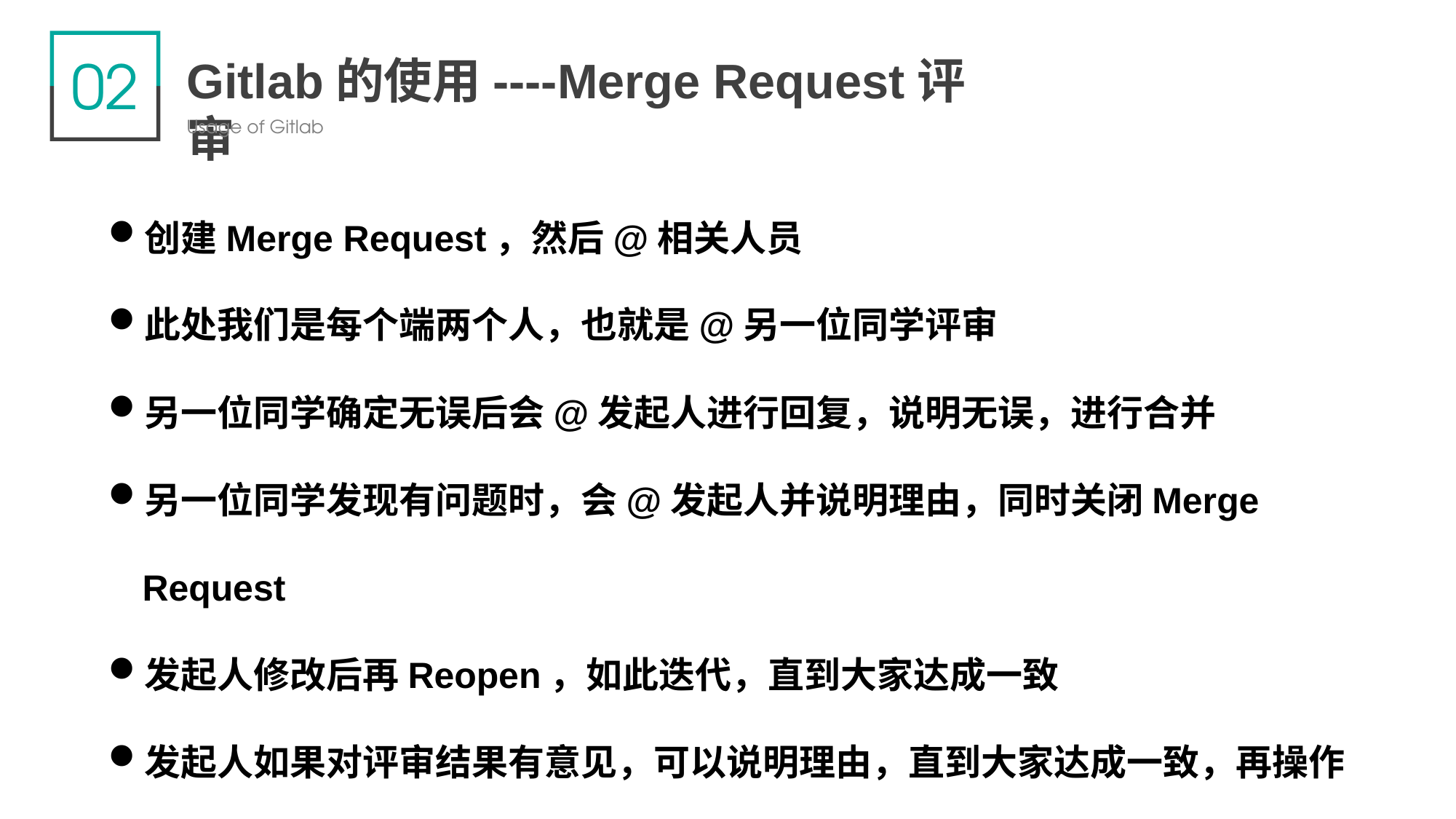

02
Gitlab的使用----Merge Request评审
Usage of Gitlab

创建Merge Request，然后@相关人员
此处我们是每个端两个人，也就是@另一位同学评审
另一位同学确定无误后会@发起人进行回复，说明无误，进行合并
另一位同学发现有问题时，会@发起人并说明理由，同时关闭Merge Request
发起人修改后再Reopen，如此迭代，直到大家达成一致
发起人如果对评审结果有意见，可以说明理由，直到大家达成一致，再操作Merge Request